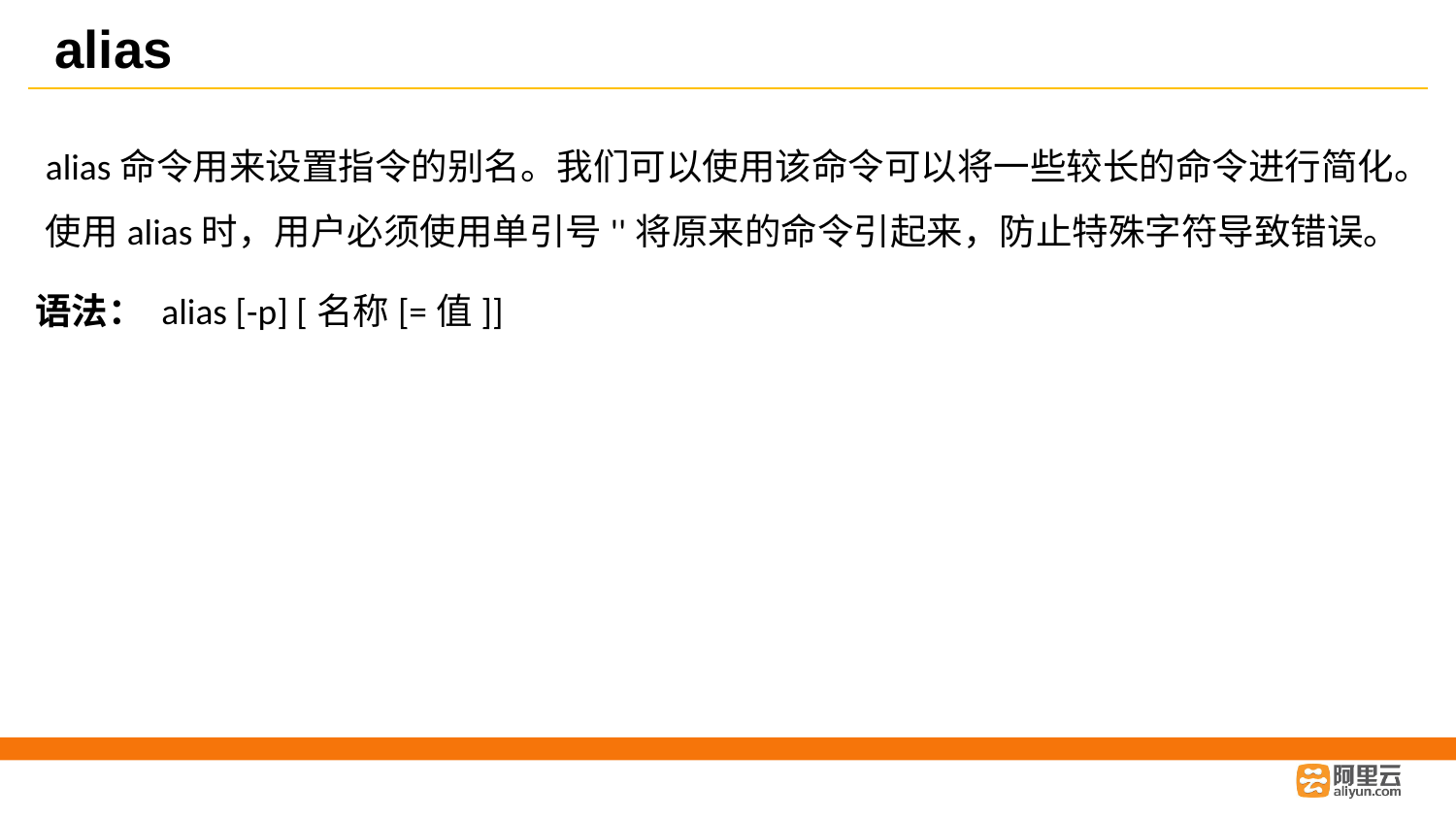

# alias

alias命令用来设置指令的别名。我们可以使用该命令可以将一些较长的命令进行简化。
使用alias时，用户必须使用单引号''将原来的命令引起来，防止特殊字符导致错误。
语法： alias [-p] [名称[=值]]